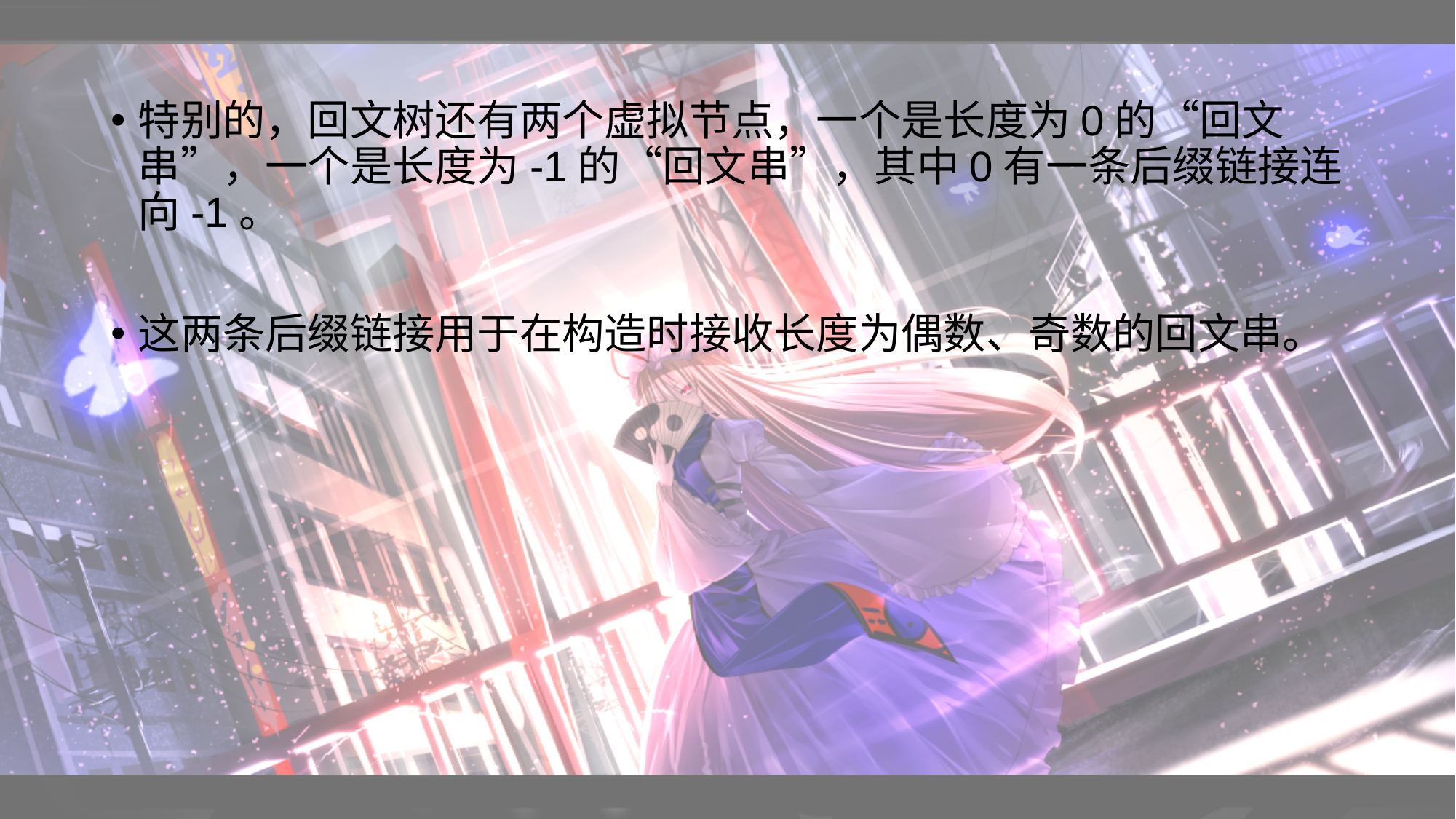

特别的，回文树还有两个虚拟节点，一个是长度为0的“回文串”，一个是长度为-1的“回文串”，其中0有一条后缀链接连向-1。

这两条后缀链接用于在构造时接收长度为偶数、奇数的回文串。